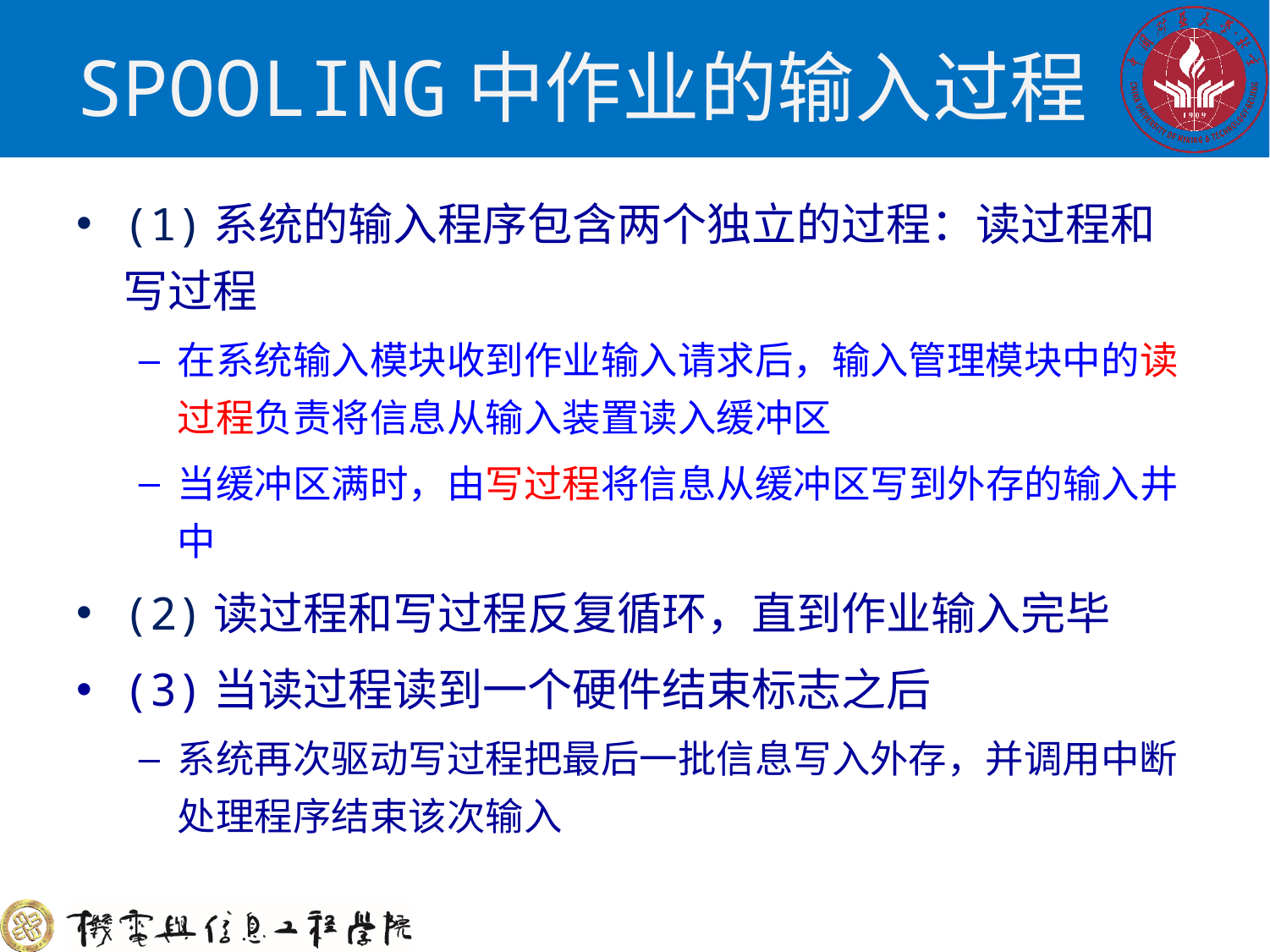

# SPOOLING中作业的输入过程
(1)系统的输入程序包含两个独立的过程：读过程和写过程
在系统输入模块收到作业输入请求后，输入管理模块中的读过程负责将信息从输入装置读入缓冲区
当缓冲区满时，由写过程将信息从缓冲区写到外存的输入井中
(2)读过程和写过程反复循环，直到作业输入完毕
(3)当读过程读到一个硬件结束标志之后
系统再次驱动写过程把最后一批信息写入外存，并调用中断处理程序结束该次输入